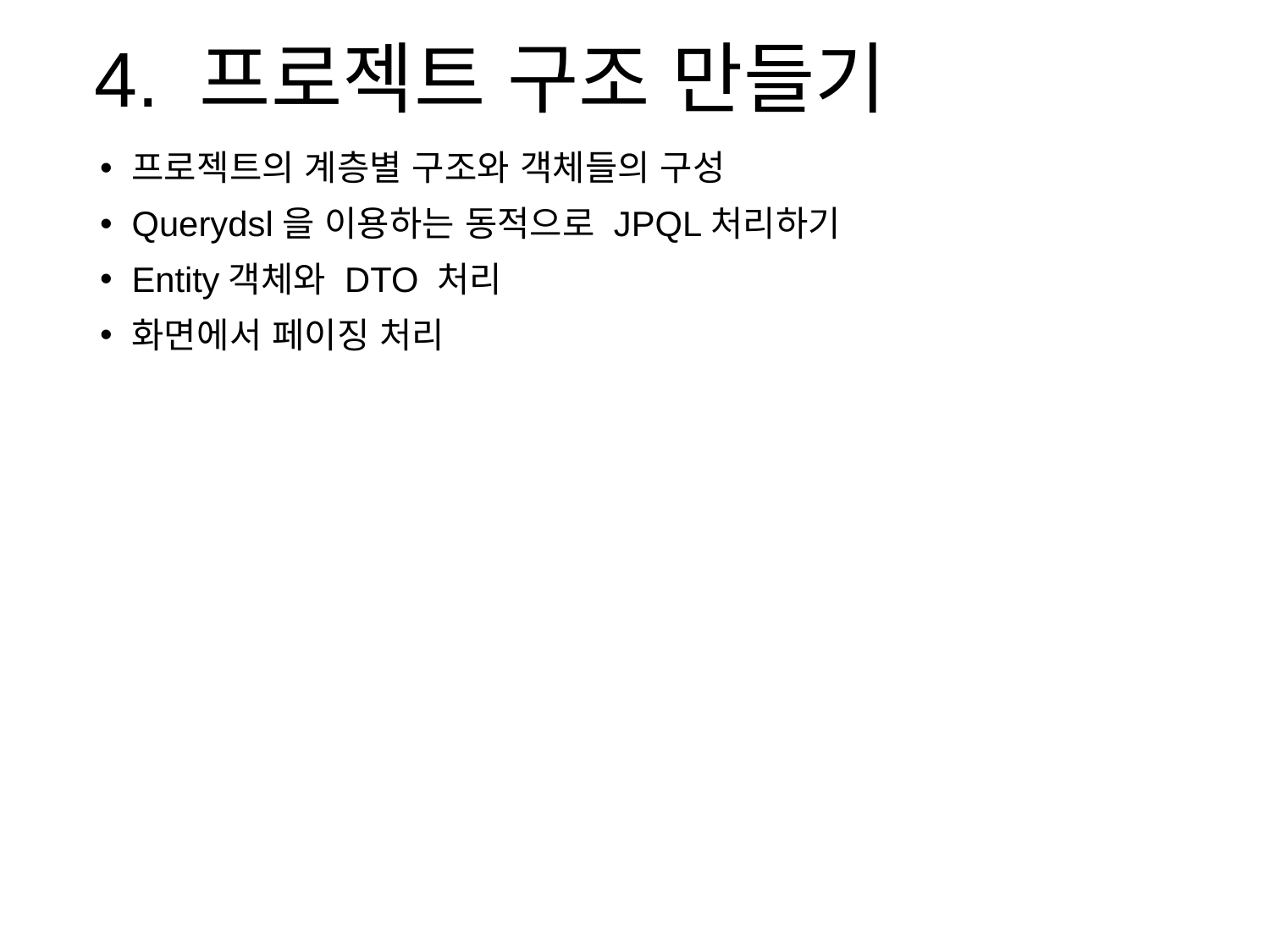

# 4. 프로젝트 구조 만들기
프로젝트의 계층별 구조와 객체들의 구성
Querydsl을 이용하는 동적으로 JPQL처리하기
Entity객체와 DTO 처리
화면에서 페이징 처리